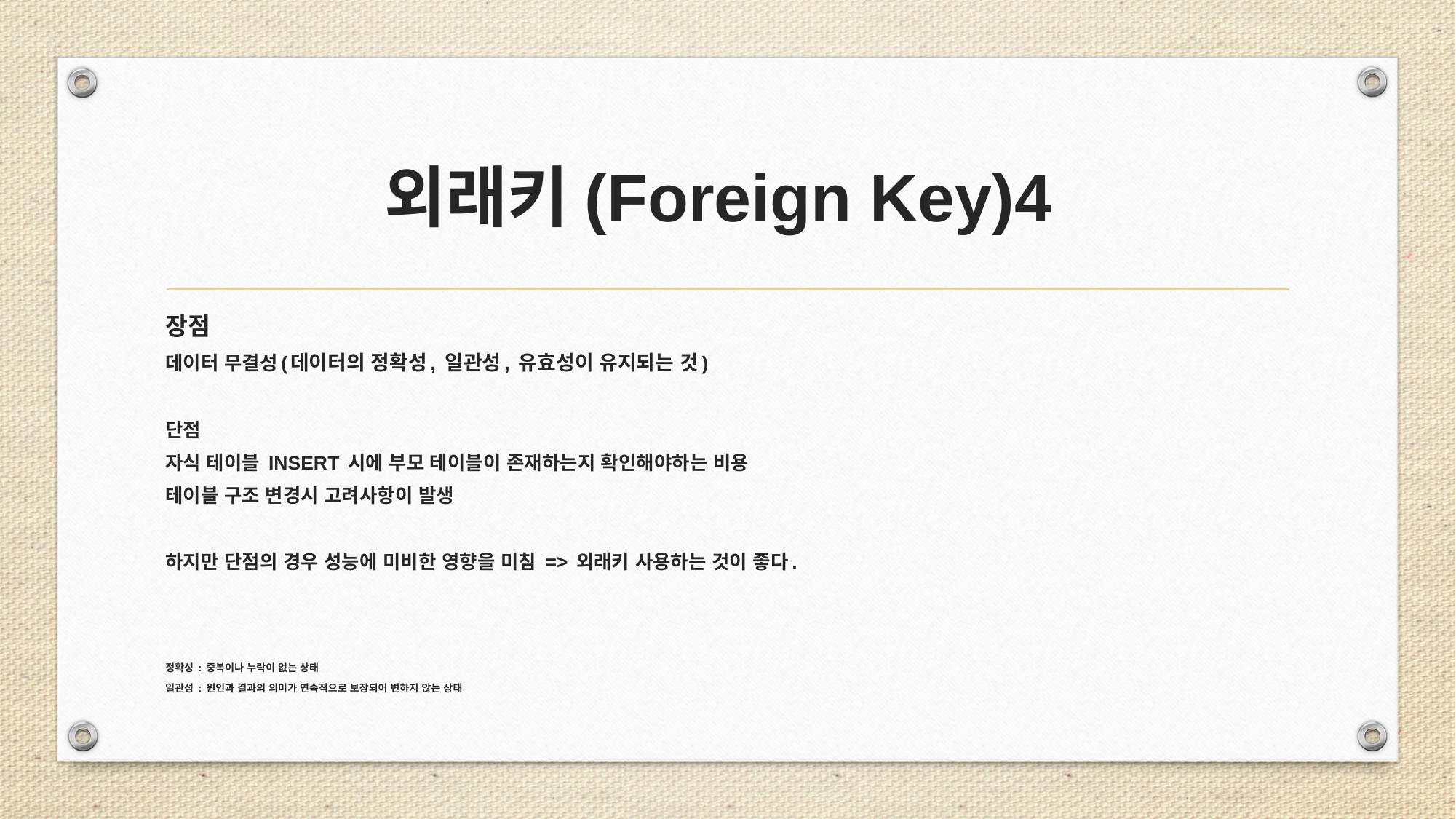

# 외래키(Foreign Key)4
장점
데이터 무결성(데이터의 정확성, 일관성, 유효성이 유지되는 것)

단점
자식 테이블 INSERT 시에 부모 테이블이 존재하는지 확인해야하는 비용
테이블 구조 변경시 고려사항이 발생

하지만 단점의 경우 성능에 미비한 영향을 미침 => 외래키 사용하는 것이 좋다.

정확성 : 중복이나 누락이 없는 상태
일관성 : 원인과 결과의 의미가 연속적으로 보장되어 변하지 않는 상태